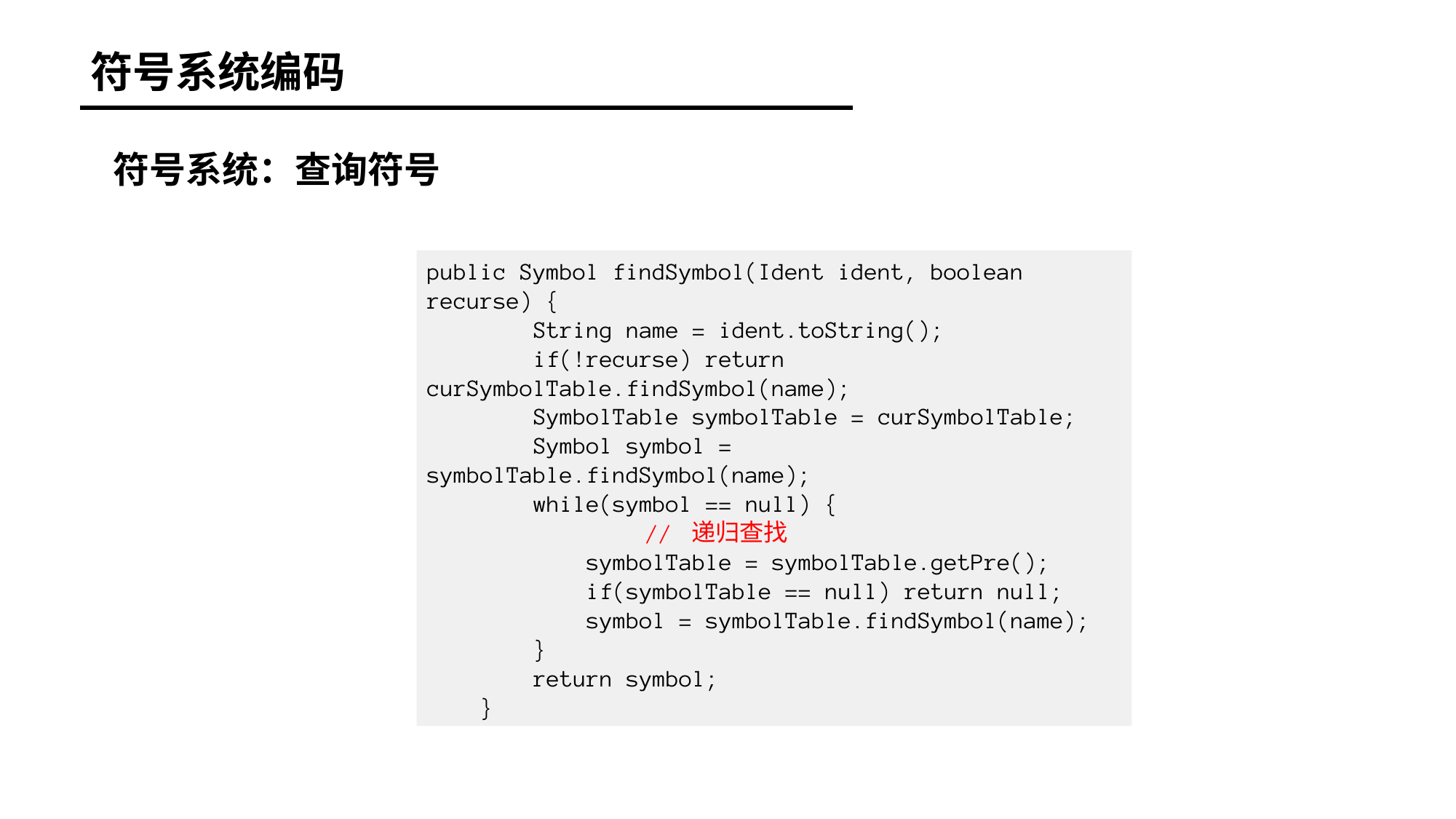

符号系统编码
符号系统：查询符号
public Symbol findSymbol(Ident ident, boolean recurse) {
        String name = ident.toString();
        if(!recurse) return curSymbolTable.findSymbol(name);
        SymbolTable symbolTable = curSymbolTable;
        Symbol symbol = symbolTable.findSymbol(name);
        while(symbol == null) {
		// 递归查找
            symbolTable = symbolTable.getPre();
            if(symbolTable == null) return null;
            symbol = symbolTable.findSymbol(name);
        }
        return symbol;
    }